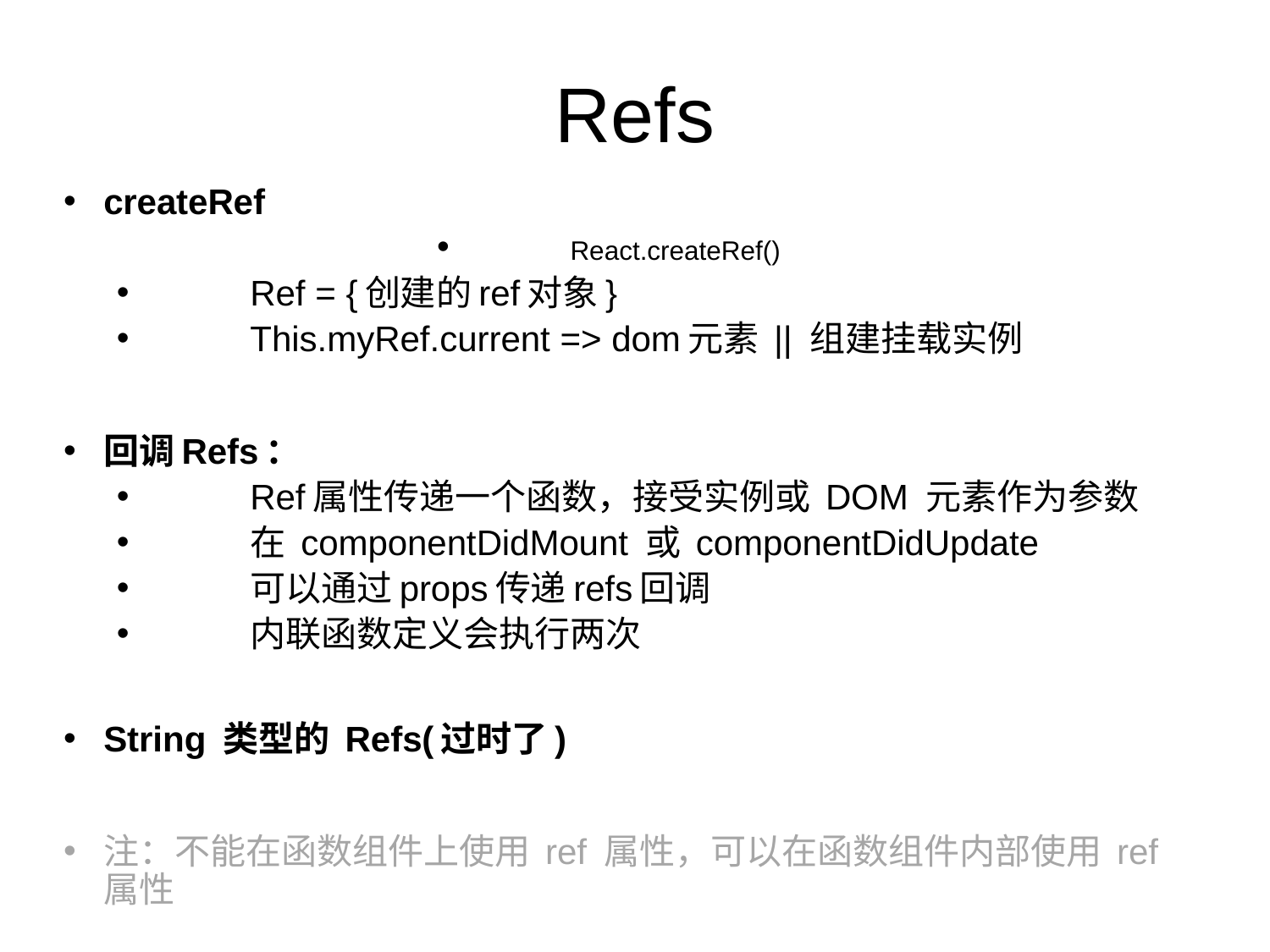

# Refs
createRef
	React.createRef()
	Ref = {创建的ref对象}
	This.myRef.current => dom元素 || 组建挂载实例

回调Refs：
	Ref属性传递一个函数，接受实例或 DOM 元素作为参数
	在 componentDidMount 或 componentDidUpdate
	可以通过props传递refs回调
	内联函数定义会执行两次

String 类型的 Refs(过时了)

注：不能在函数组件上使用 ref 属性，可以在函数组件内部使用 ref 属性